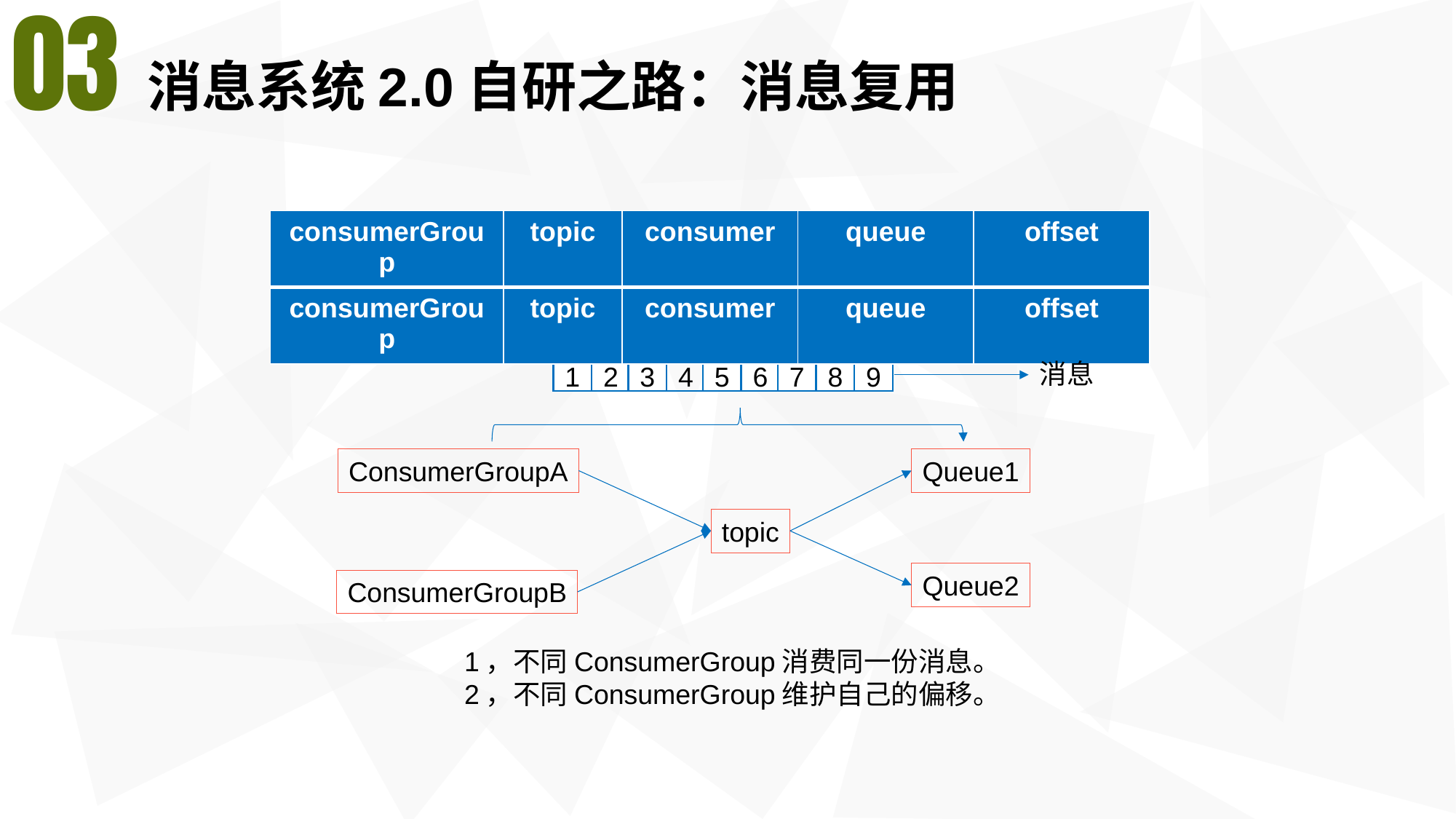

03
消息系统2.0自研之路：消息复用

| consumerGroup | topic | consumer | queue | offset |
| --- | --- | --- | --- | --- |
| consumerGroup | topic | consumer | queue | offset |
消息
3
4
5
6
9
1
2
7
8
Queue1
ConsumerGroupA
topic
Queue2
ConsumerGroupB
1，不同ConsumerGroup消费同一份消息。
2，不同ConsumerGroup维护自己的偏移。